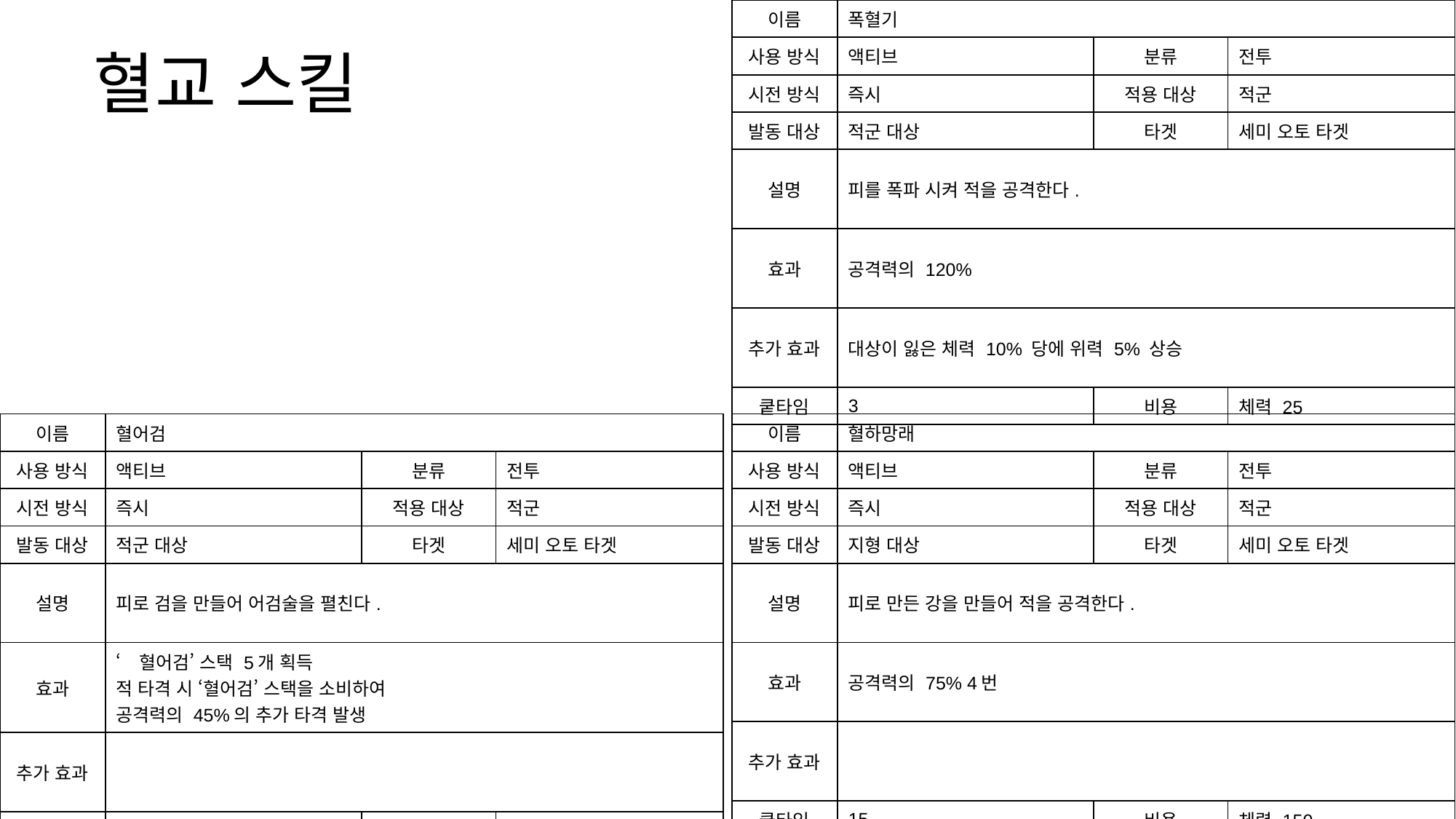

| 이름 | 폭혈기 |  |  |
| --- | --- | --- | --- |
| 사용 방식 | 액티브 | 분류 | 전투 |
| 시전 방식 | 즉시 | 적용 대상 | 적군 |
| 발동 대상 | 적군 대상 | 타겟 | 세미 오토 타겟 |
| 설명 | 피를 폭파 시켜 적을 공격한다. |  |  |
| 효과 | 공격력의 120% |  |  |
| 추가 효과 | 대상이 잃은 체력 10% 당에 위력 5% 상승 |  |  |
| 쿹타임 | 3 | 비용 | 체력 25 |
혈교 스킬
| 이름 | 혈어검 |  |  |
| --- | --- | --- | --- |
| 사용 방식 | 액티브 | 분류 | 전투 |
| 시전 방식 | 즉시 | 적용 대상 | 적군 |
| 발동 대상 | 적군 대상 | 타겟 | 세미 오토 타겟 |
| 설명 | 피로 검을 만들어 어검술을 펼친다. |  |  |
| 효과 | ‘혈어검’ 스택 5개 획득 적 타격 시 ‘혈어검’ 스택을 소비하여 공격력의 45%의 추가 타격 발생 |  |  |
| 추가 효과 |  |  |  |
| 쿹타임 | 5 | 비용 | 체력 50 |
| 이름 | 혈하망래 |  |  |
| --- | --- | --- | --- |
| 사용 방식 | 액티브 | 분류 | 전투 |
| 시전 방식 | 즉시 | 적용 대상 | 적군 |
| 발동 대상 | 지형 대상 | 타겟 | 세미 오토 타겟 |
| 설명 | 피로 만든 강을 만들어 적을 공격한다. |  |  |
| 효과 | 공격력의 75% 4번 |  |  |
| 추가 효과 |  |  |  |
| 쿹타임 | 15 | 비용 | 체력 150 |